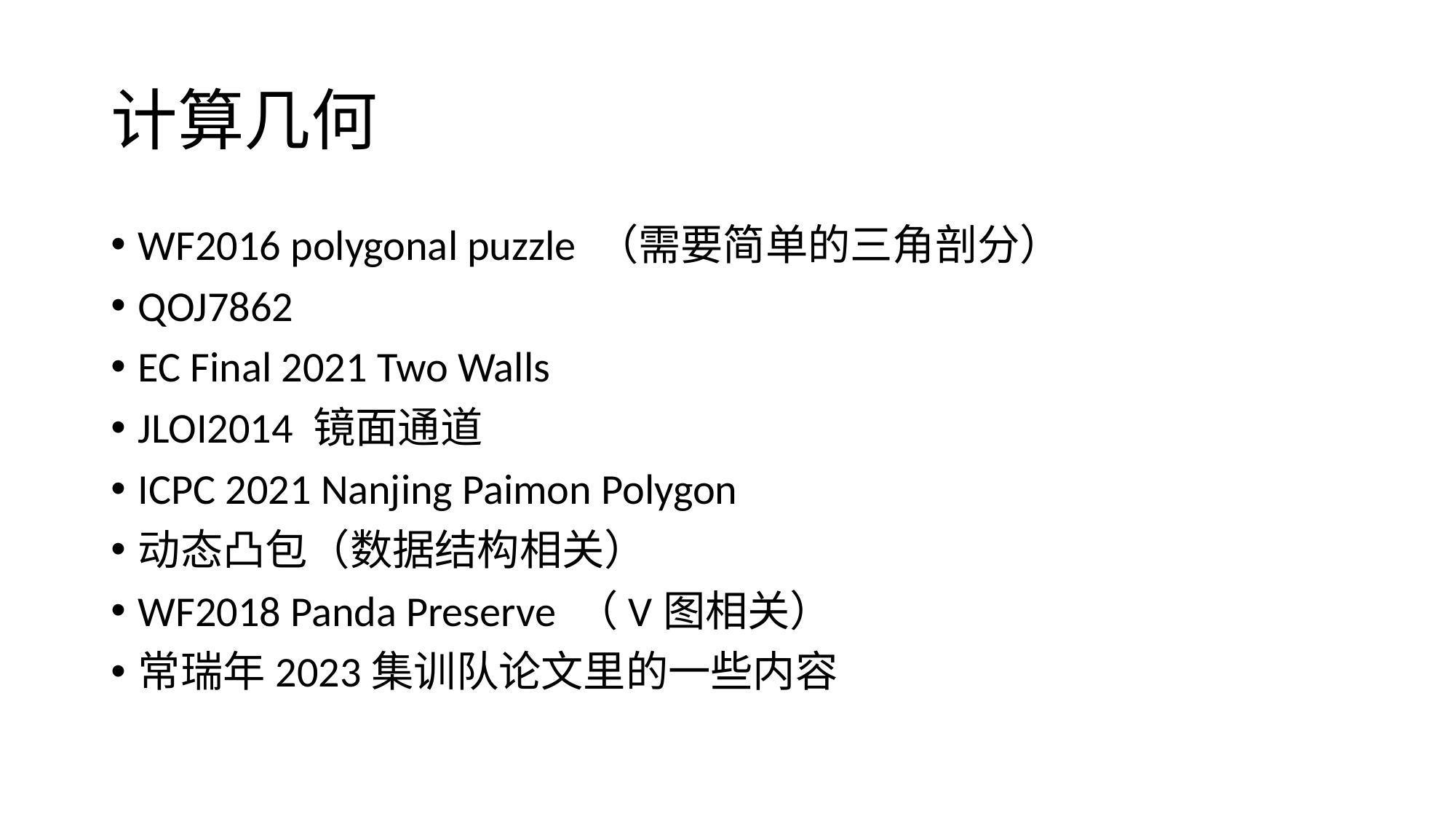

# 计算几何
WF2016 polygonal puzzle （需要简单的三角剖分）
QOJ7862
EC Final 2021 Two Walls
JLOI2014 镜面通道
ICPC 2021 Nanjing Paimon Polygon
动态凸包（数据结构相关）
WF2018 Panda Preserve （V图相关）
常瑞年2023集训队论文里的一些内容